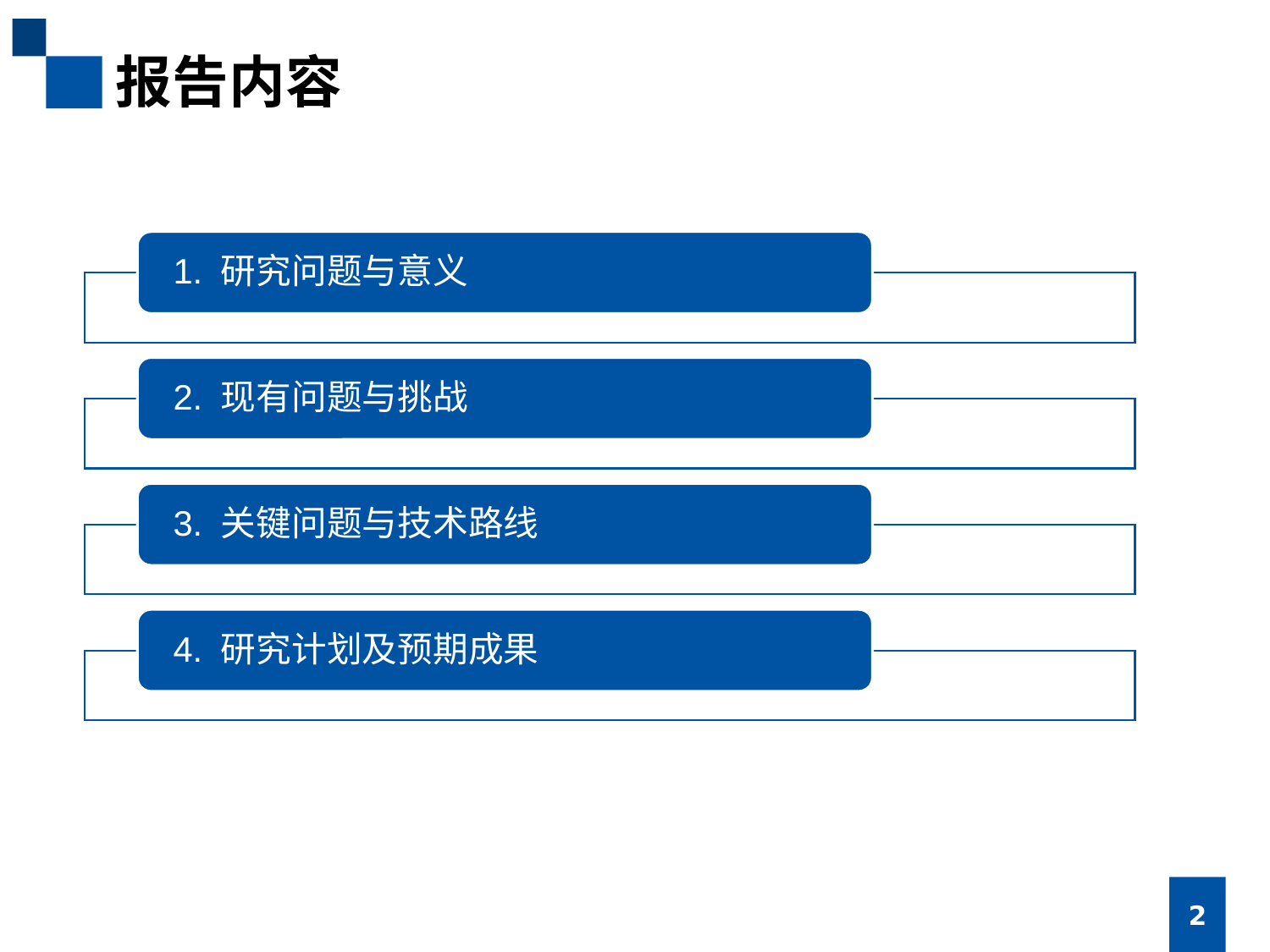

报告内容
1. 研究问题与意义
2. 现有问题与挑战
3. 关键问题与技术路线
4. 研究计划及预期成果
2